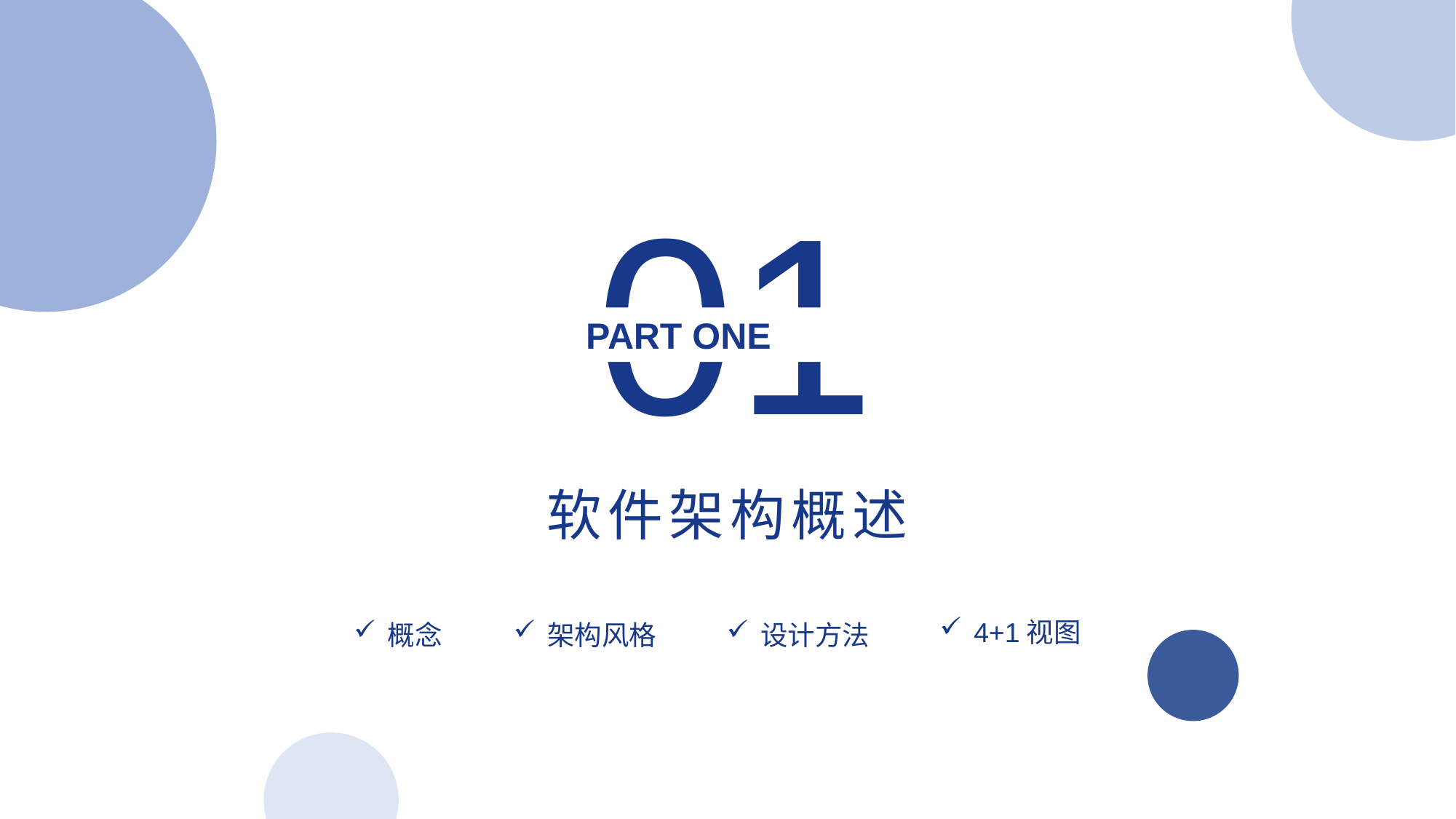

01
PART ONE
软件架构概述
4+1视图
概念
架构风格
设计方法